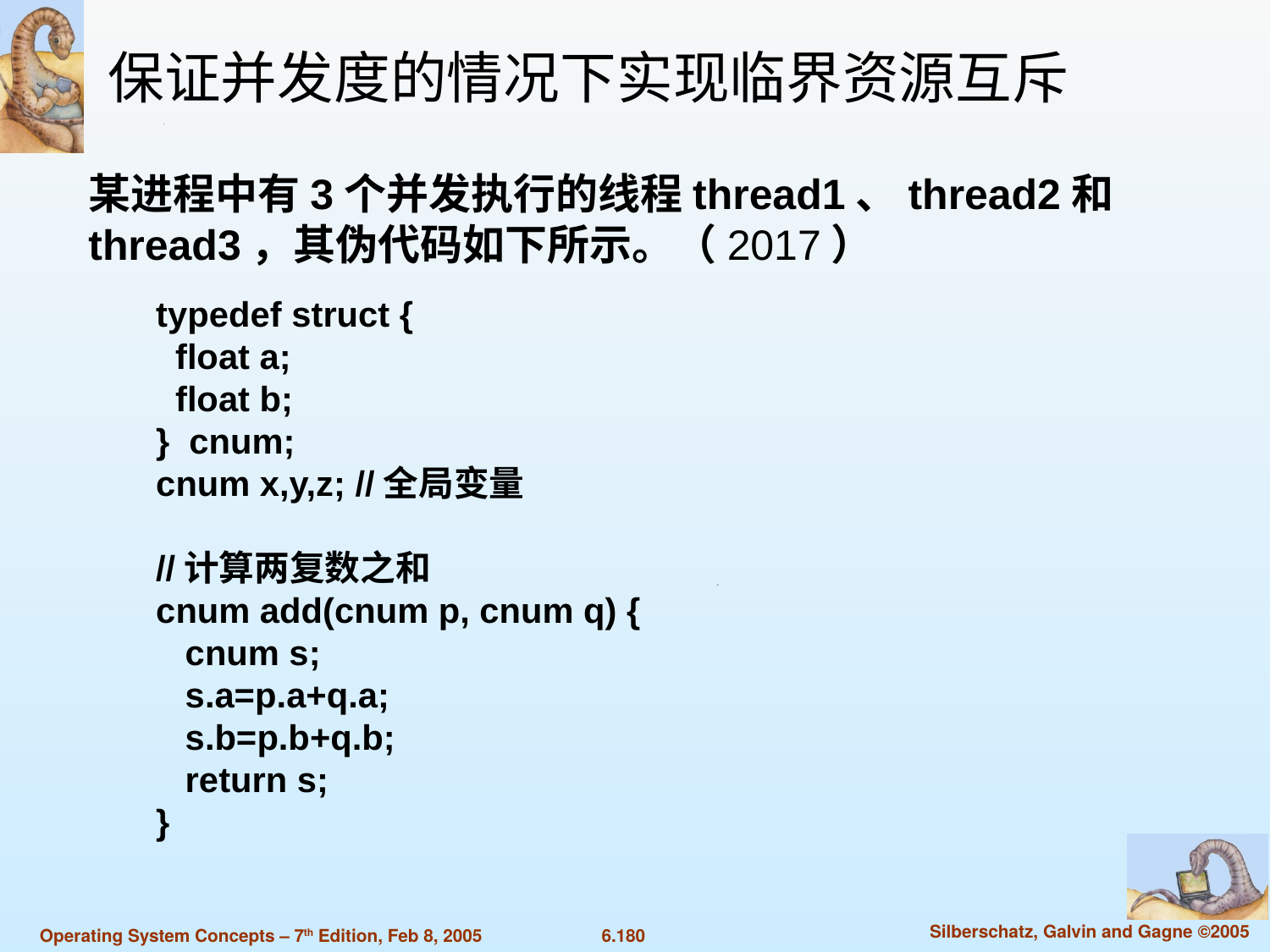

保证并发度的情况下实现临界资源互斥
某进程中有3个并发执行的线程thread1、thread2和thread3，其伪代码如下所示。（2017）

typedef struct {
  float a;
  float b;
}  cnum;
cnum x,y,z; //全局变量

//计算两复数之和
cnum add(cnum p, cnum q) {
   cnum s;
   s.a=p.a+q.a;
   s.b=p.b+q.b;
   return s;
}